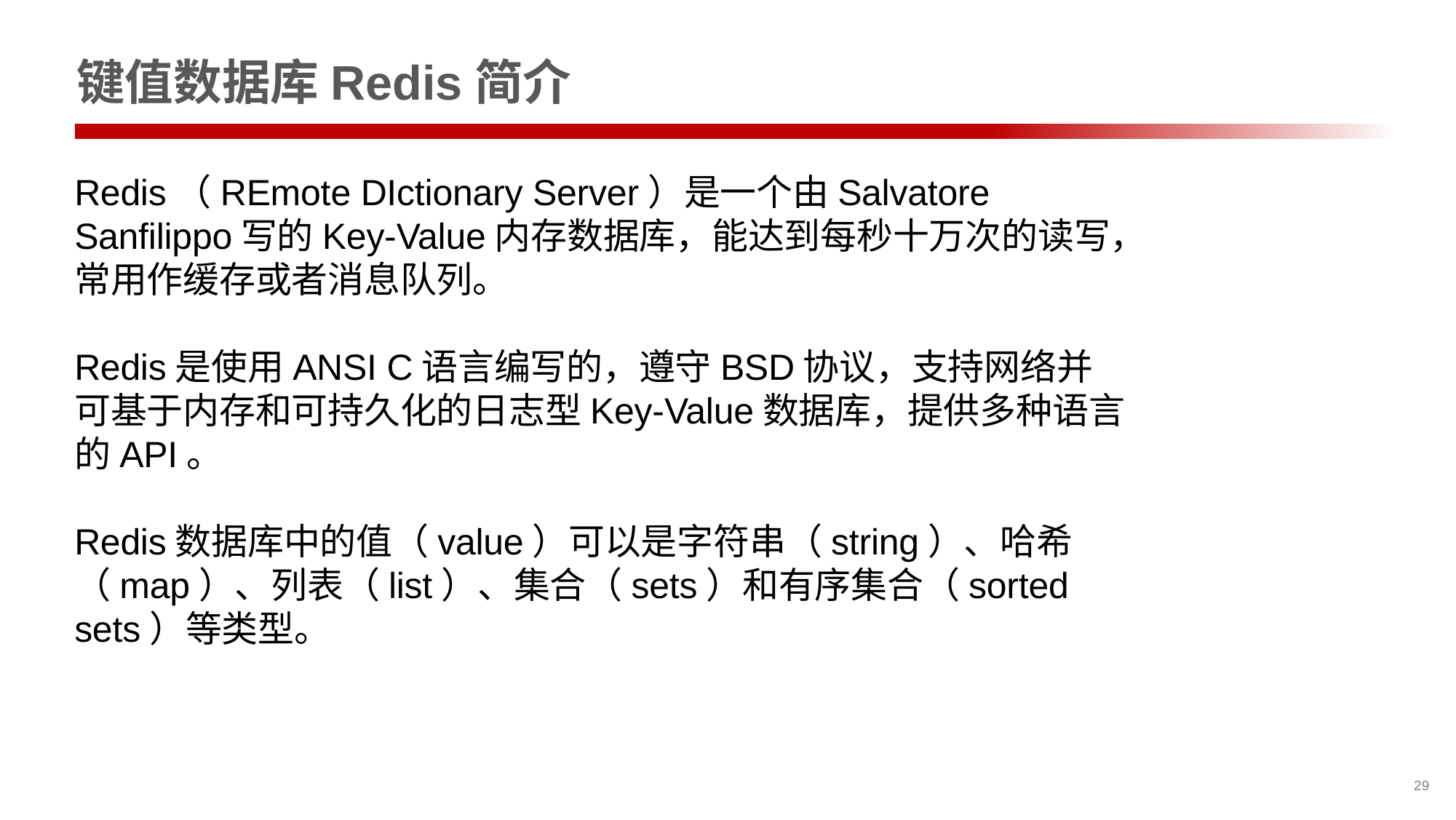

# 键值数据库Redis简介

Redis（REmote DIctionary Server）是一个由Salvatore Sanfilippo写的Key-Value内存数据库，能达到每秒十万次的读写，常用作缓存或者消息队列。

Redis是使用ANSI C语言编写的，遵守BSD协议，支持网络并可基于内存和可持久化的日志型Key-Value数据库，提供多种语言的API。

Redis数据库中的值（value）可以是字符串（string）、哈希（map）、列表（list）、集合（sets）和有序集合（sorted sets）等类型。

29